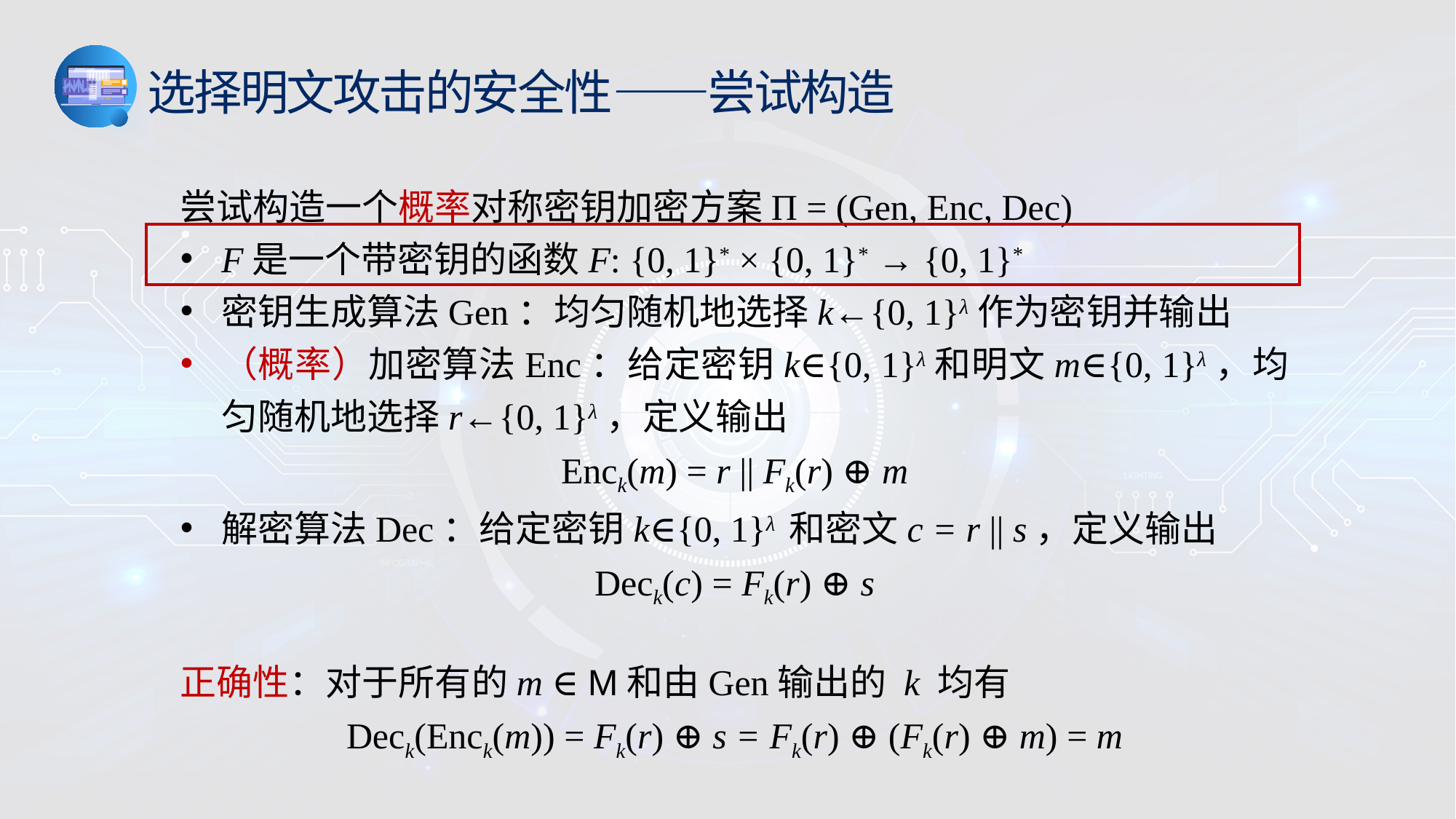

选择明文攻击的安全性——尝试构造

尝试构造一个概率对称密钥加密方案Π = (Gen, Enc, Dec)
F是一个带密钥的函数F: {0, 1}* × {0, 1}* → {0, 1}*
密钥生成算法Gen：均匀随机地选择k←{0, 1}λ作为密钥并输出
（概率）加密算法Enc：给定密钥k∈{0, 1}λ和明文m∈{0, 1}λ，均匀随机地选择r←{0, 1}λ，定义输出
Enck(m) = r || Fk(r) ⊕ m
解密算法Dec：给定密钥k∈{0, 1}λ 和密文c = r || s，定义输出
Deck(c) = Fk(r) ⊕ s

正确性：对于所有的m ∈ M和由Gen输出的 k 均有
Deck(Enck(m)) = Fk(r) ⊕ s = Fk(r) ⊕ (Fk(r) ⊕ m) = m